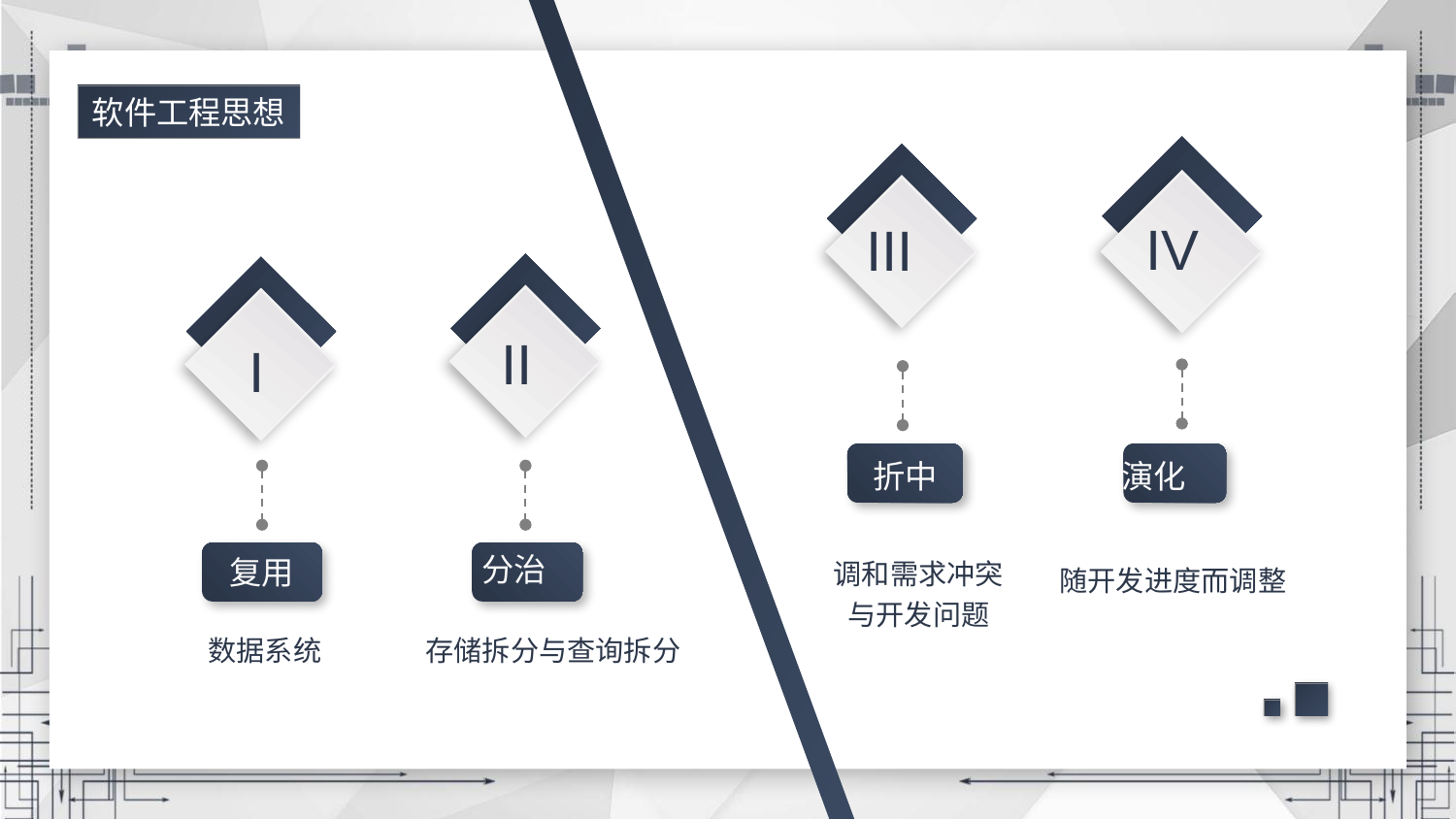

软件工程思想

IV

III

II

I

演化

折中

调和需求冲突
与开发问题

复用

分治
随开发进度而调整
数据系统
存储拆分与查询拆分